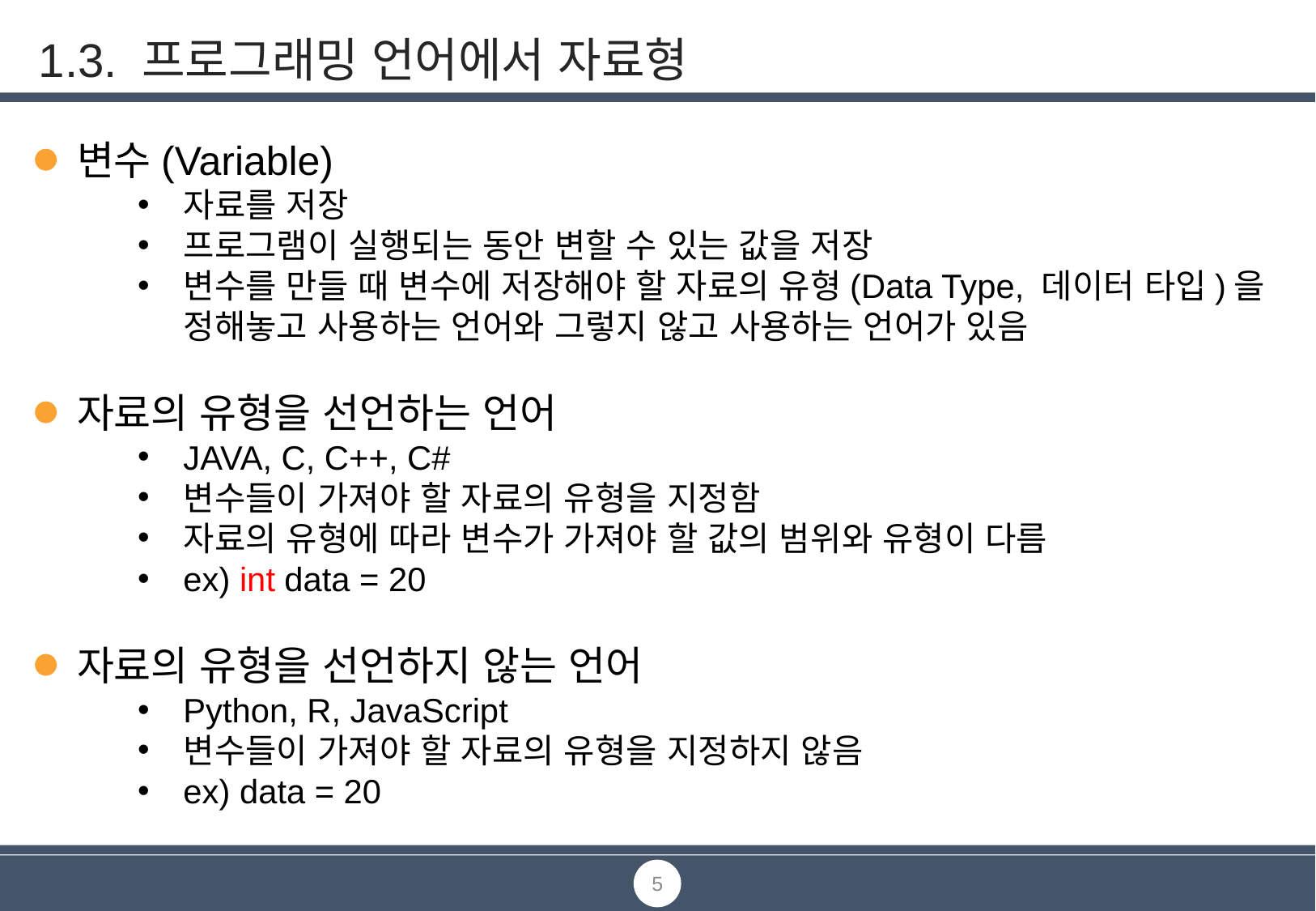

# 1.3. 프로그래밍 언어에서 자료형
변수(Variable)
자료를 저장
프로그램이 실행되는 동안 변할 수 있는 값을 저장
변수를 만들 때 변수에 저장해야 할 자료의 유형(Data Type, 데이터 타입)을 정해놓고 사용하는 언어와 그렇지 않고 사용하는 언어가 있음

자료의 유형을 선언하는 언어
JAVA, C, C++, C#
변수들이 가져야 할 자료의 유형을 지정함
자료의 유형에 따라 변수가 가져야 할 값의 범위와 유형이 다름
ex) int data = 20

자료의 유형을 선언하지 않는 언어
Python, R, JavaScript
변수들이 가져야 할 자료의 유형을 지정하지 않음
ex) data = 20

5